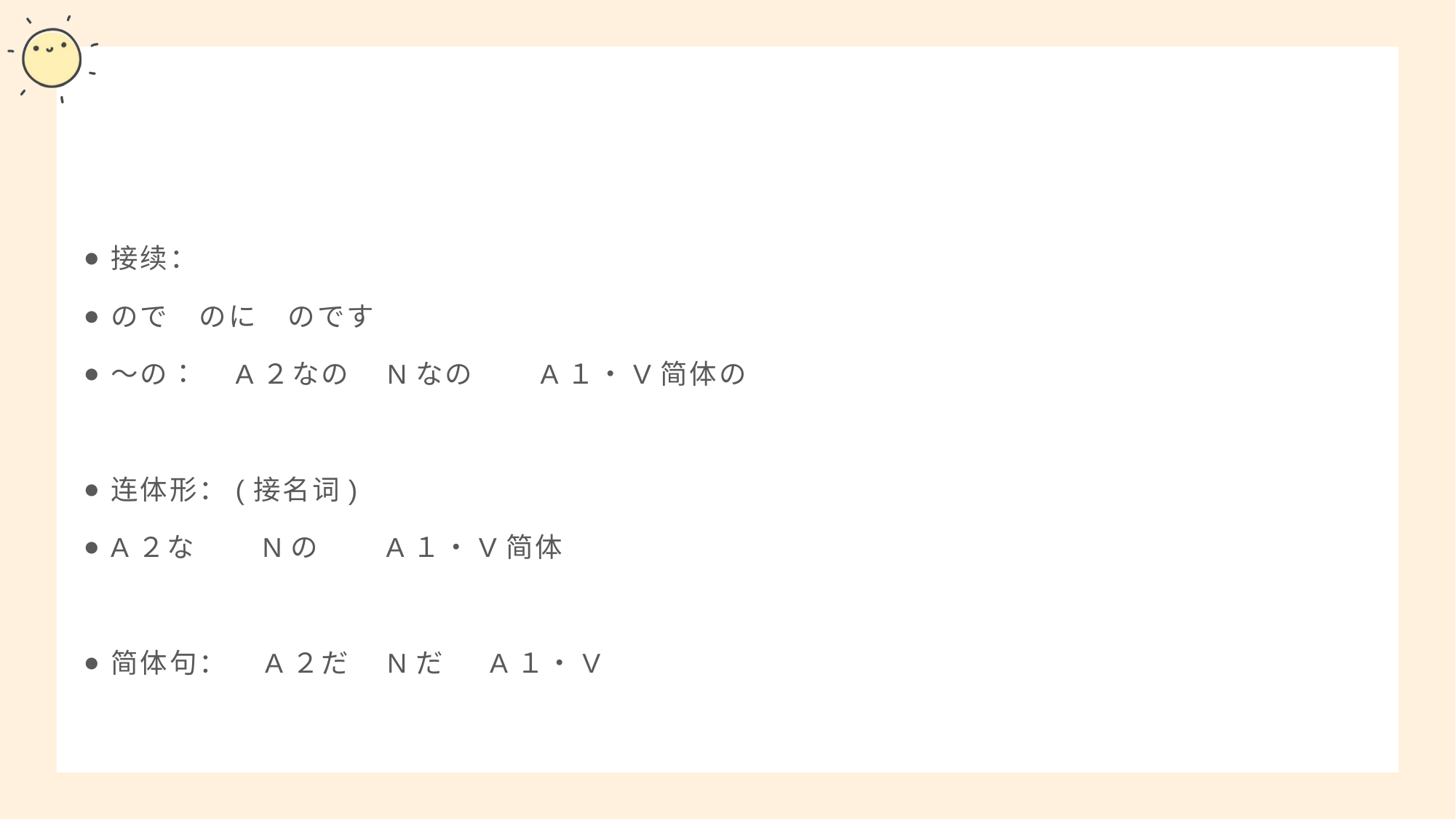

#

接续：
ので　のに　のです
～の：　A２なの　Nなの　　A１・V简体の

连体形：(接名词)
A２な　　Nの　　A１・V简体

简体句：　A２だ　Nだ 　A１・V